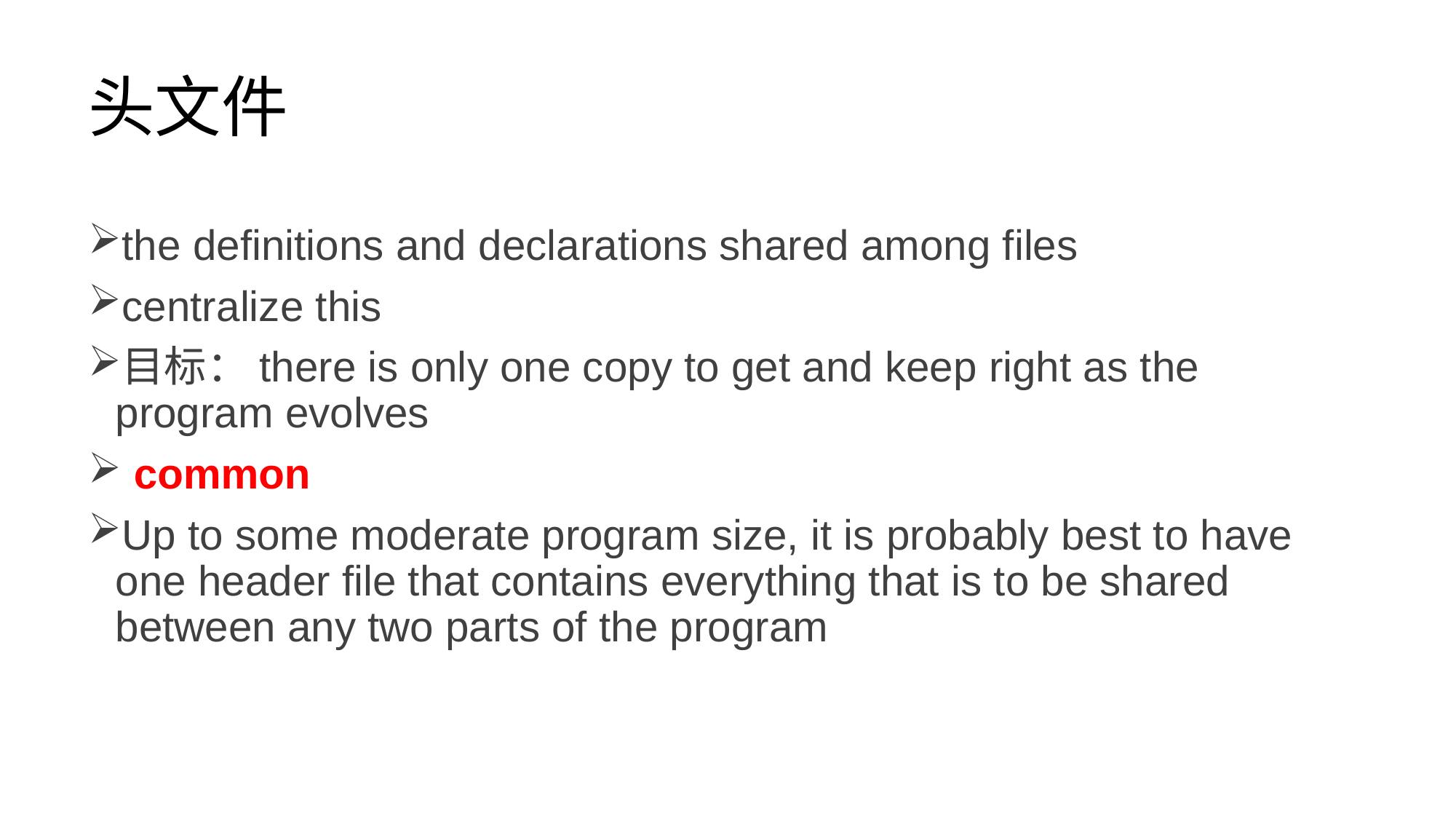

# 头文件
the definitions and declarations shared among files
centralize this
目标：there is only one copy to get and keep right as the program evolves
 common
Up to some moderate program size, it is probably best to have one header file that contains everything that is to be shared between any two parts of the program